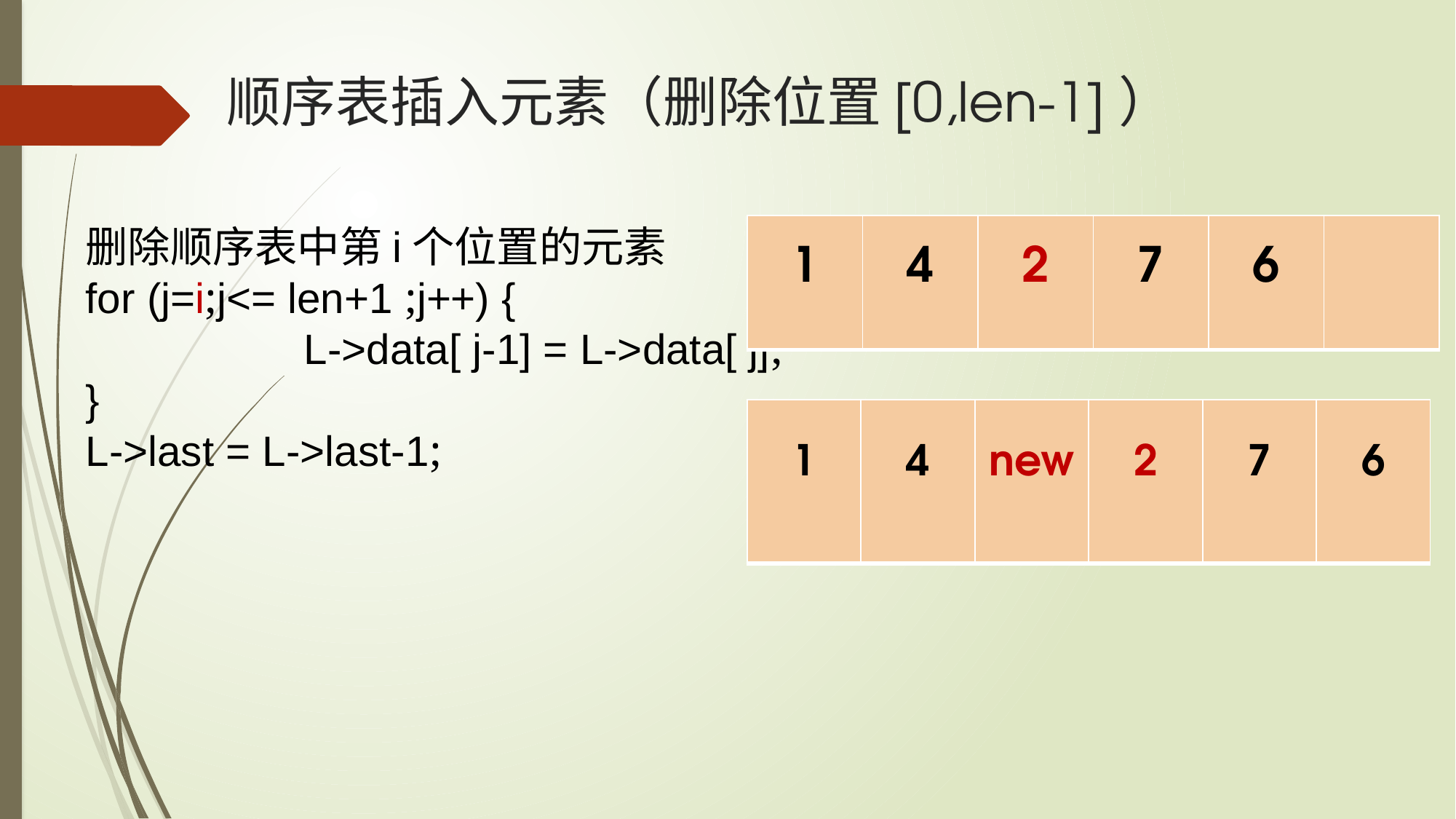

# 顺序表插入元素（删除位置[0,len-1]）
删除顺序表中第i个位置的元素
for (j=i;j<= len+1 ;j++) {
		L->data[ j-1] = L->data[ j];
}
L->last = L->last-1;
| 1 | 4 | 2 | 7 | 6 |  |
| --- | --- | --- | --- | --- | --- |
| 1 | 4 | new | 2 | 7 | 6 |
| --- | --- | --- | --- | --- | --- |